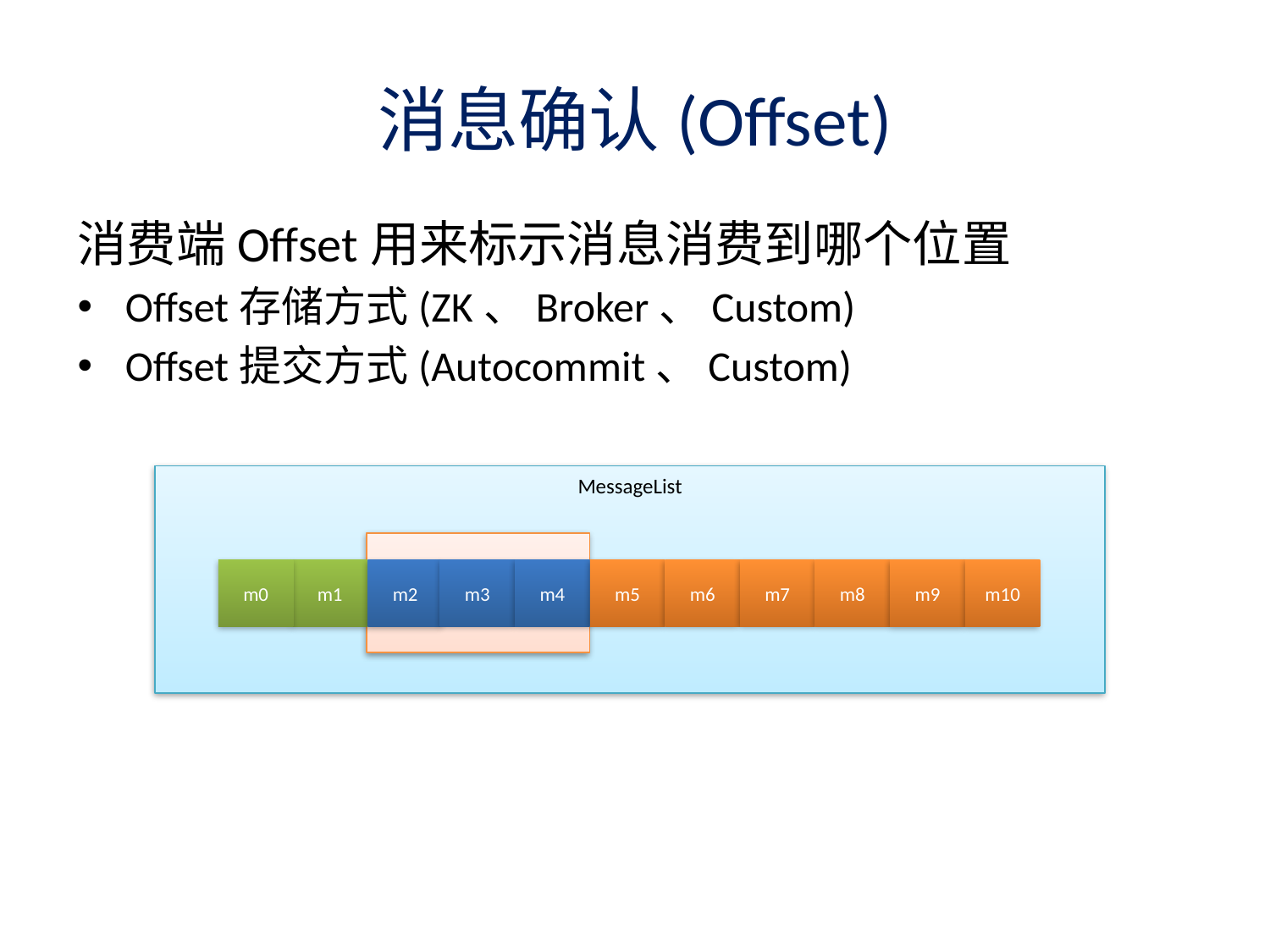

# 消息确认(Offset)
消费端Offset用来标示消息消费到哪个位置
Offset存储方式(ZK、Broker、Custom)
Offset提交方式(Autocommit、Custom)
MessageList

m0
m1
m2
m9
m10
m3
m4
m5
m6
m7
m8